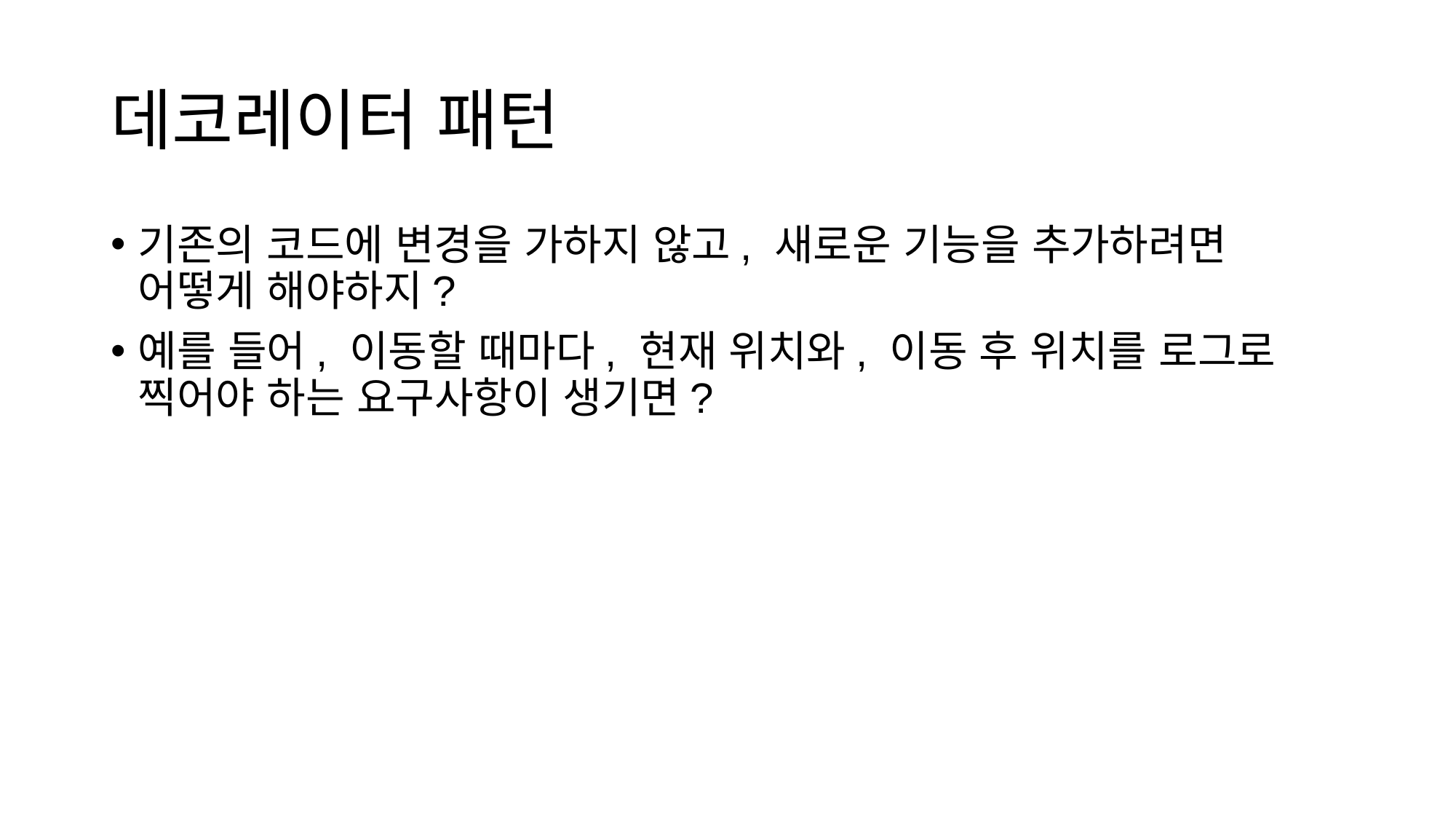

# 데코레이터 패턴
기존의 코드에 변경을 가하지 않고, 새로운 기능을 추가하려면 어떻게 해야하지?
예를 들어, 이동할 때마다, 현재 위치와, 이동 후 위치를 로그로 찍어야 하는 요구사항이 생기면?